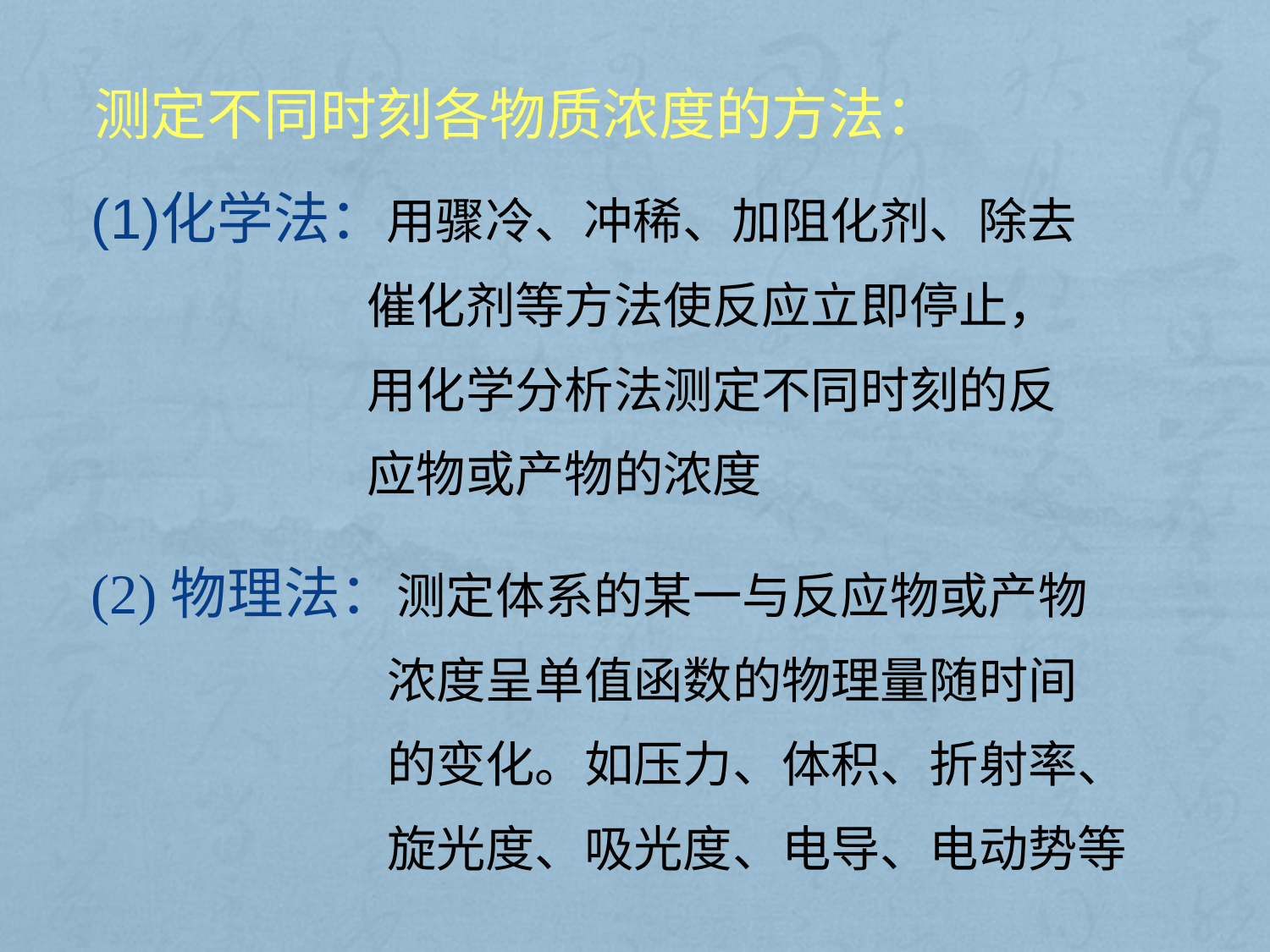

测定不同时刻各物质浓度的方法：
化学法：用骤冷、冲稀、加阻化剂、除去
                        催化剂等方法使反应立即停止，
                        用化学分析法测定不同时刻的反
                        应物或产物的浓度
(2)物理法：测定体系的某一与反应物或产物
　　　　　　浓度呈单值函数的物理量随时间
　　　　　　的变化。如压力、体积、折射率、
　　　　　　旋光度、吸光度、电导、电动势等